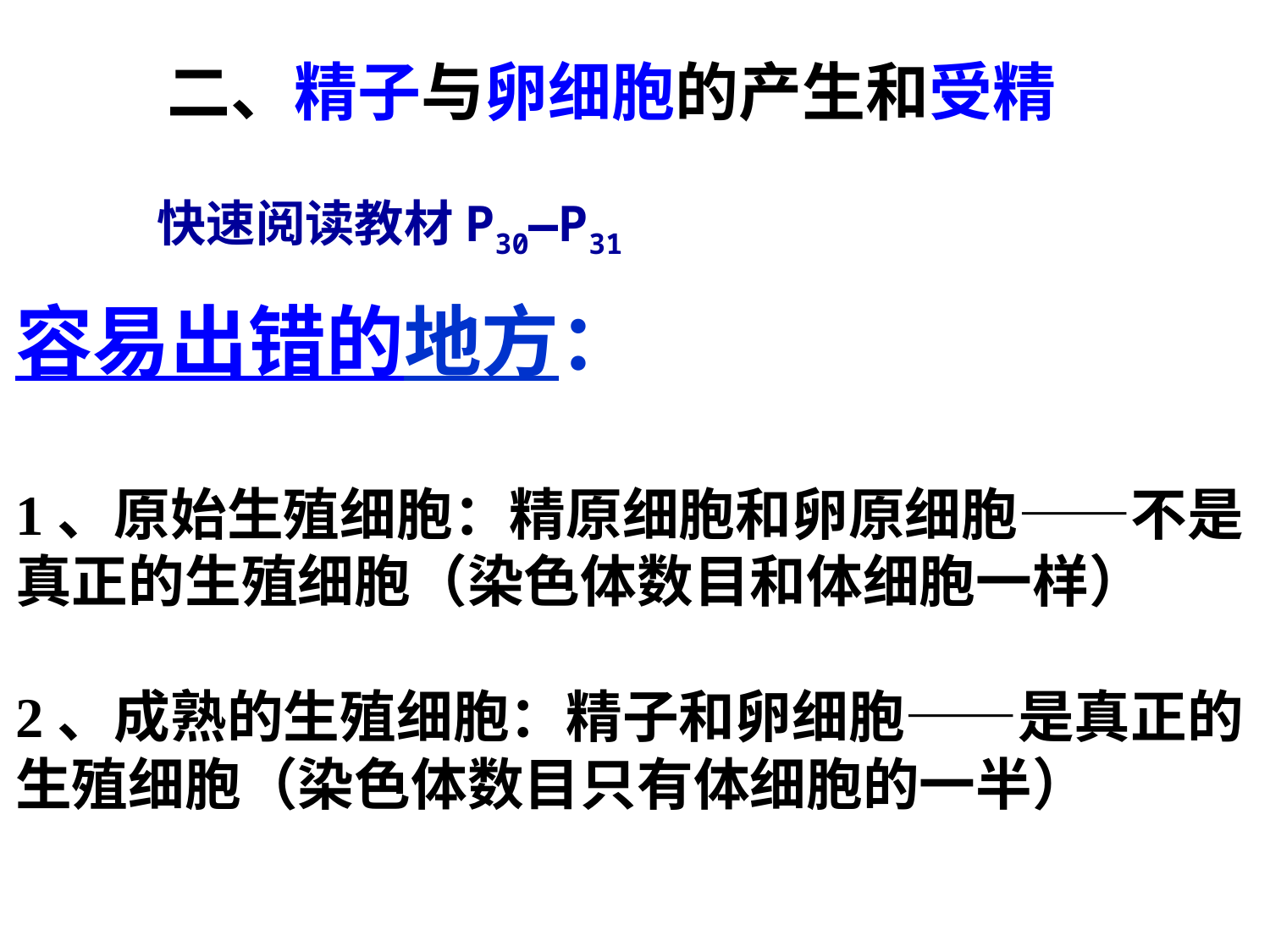

二、精子与卵细胞的产生和受精
快速阅读教材P30—P31
容易出错的地方：

1、原始生殖细胞：精原细胞和卵原细胞——不是真正的生殖细胞（染色体数目和体细胞一样）

2、成熟的生殖细胞：精子和卵细胞——是真正的生殖细胞（染色体数目只有体细胞的一半）